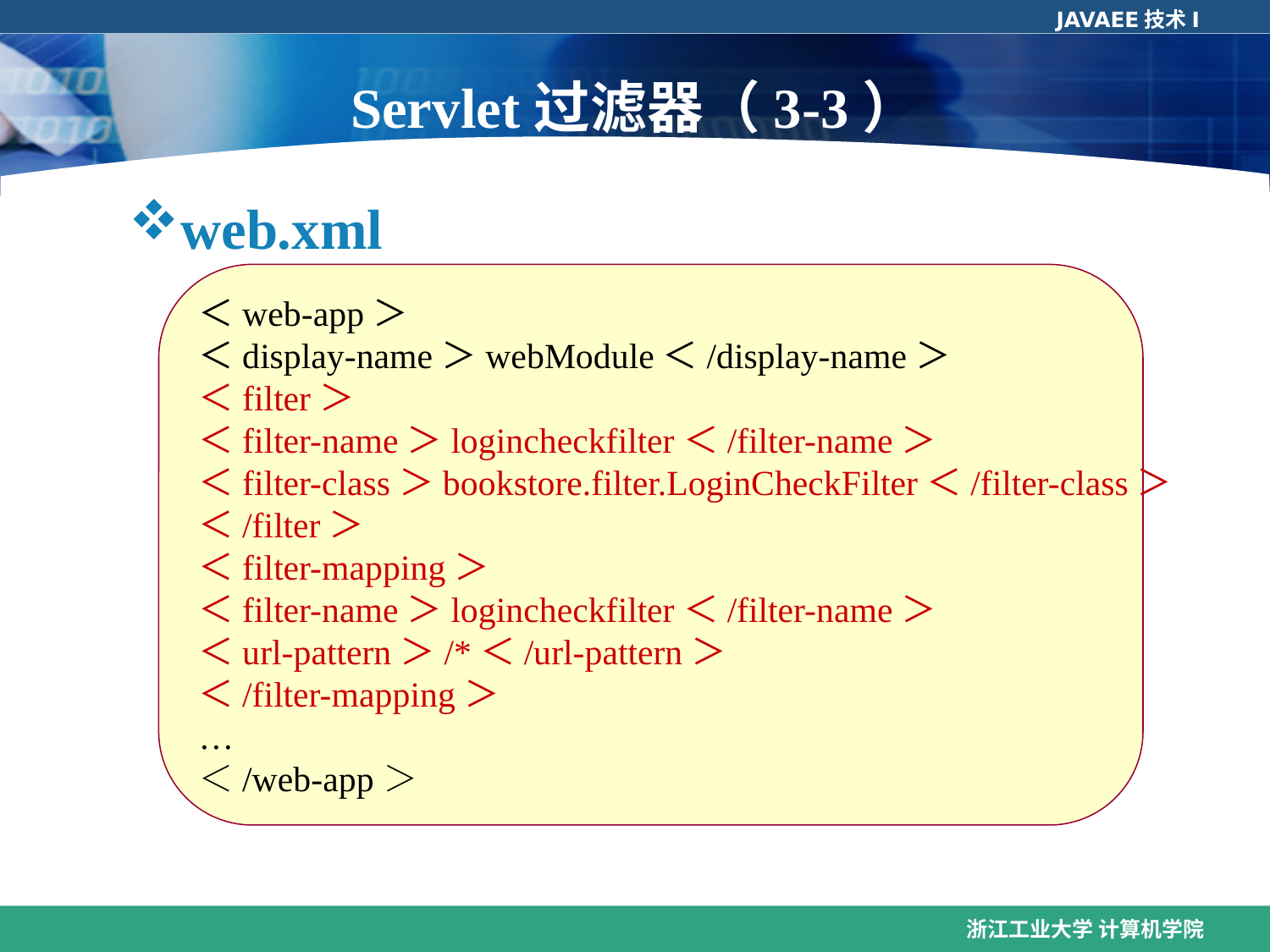

Servlet过滤器（3-3）
web.xml
＜web-app＞
＜display-name＞webModule＜/display-name＞
＜filter＞
＜filter-name＞logincheckfilter＜/filter-name＞
＜filter-class＞bookstore.filter.LoginCheckFilter＜/filter-class＞
＜/filter＞
＜filter-mapping＞
＜filter-name＞logincheckfilter＜/filter-name＞
＜url-pattern＞/*＜/url-pattern＞
＜/filter-mapping＞
…
＜/web-app＞